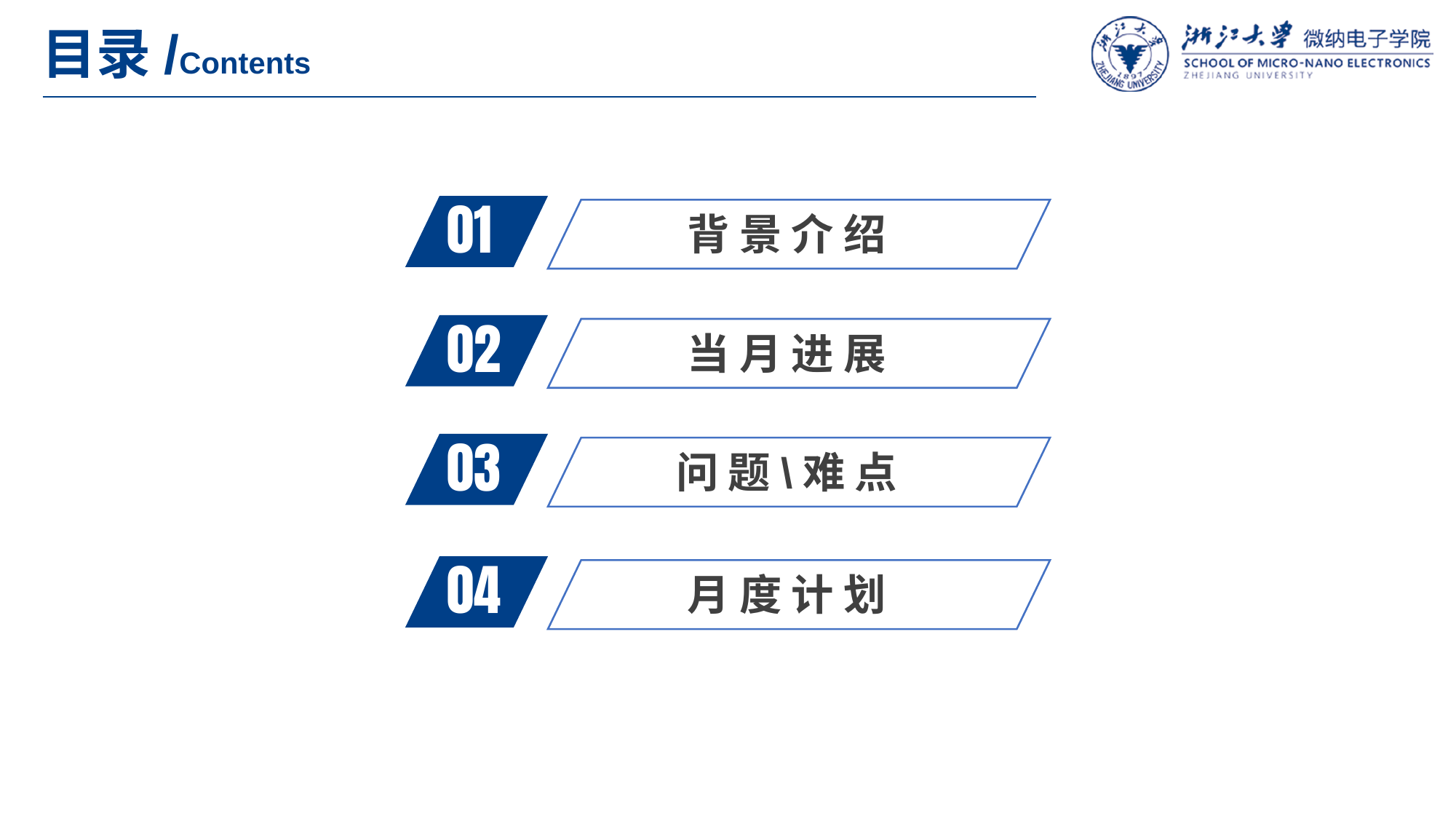

目录/Contents
01

背 景 介 绍
02

当 月 进 展
03

问 题\难 点
04

月 度 计 划